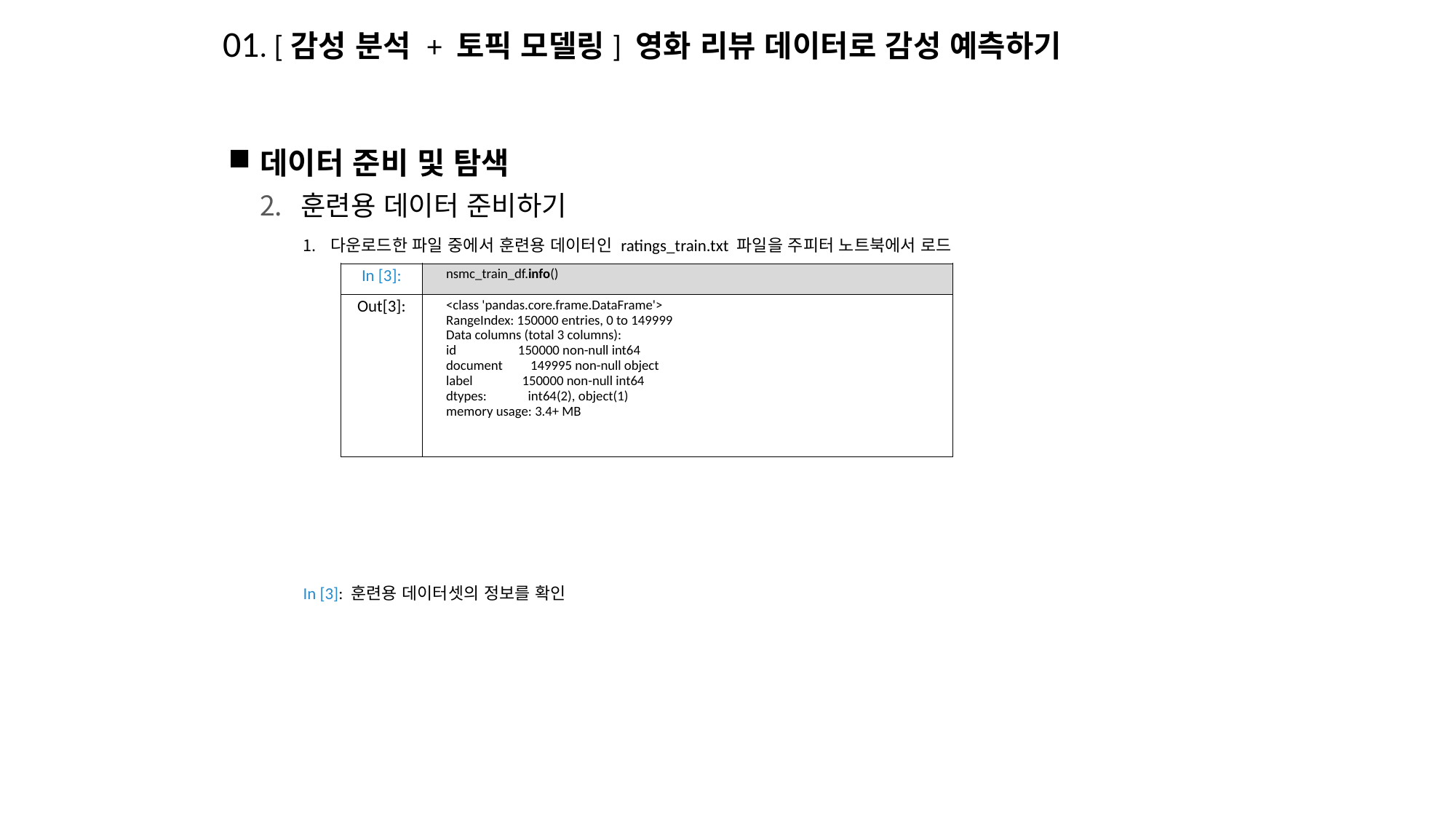

# 01. [감성 분석 + 토픽 모델링] 영화 리뷰 데이터로 감성 예측하기
데이터 준비 및 탐색
훈련용 데이터 준비하기
다운로드한 파일 중에서 훈련용 데이터인 ratings_train.txt 파일을 주피터 노트북에서 로드

In [3]: 훈련용 데이터셋의 정보를 확인

| In [3]: | nsmc\_train\_df.info() |
| --- | --- |
| Out[3]: | <class 'pandas.core.frame.DataFrame'> RangeIndex: 150000 entries, 0 to 149999 Data columns (total 3 columns): id 150000 non-null int64 document 149995 non-null object label 150000 non-null int64 dtypes: int64(2), object(1) memory usage: 3.4+ MB |